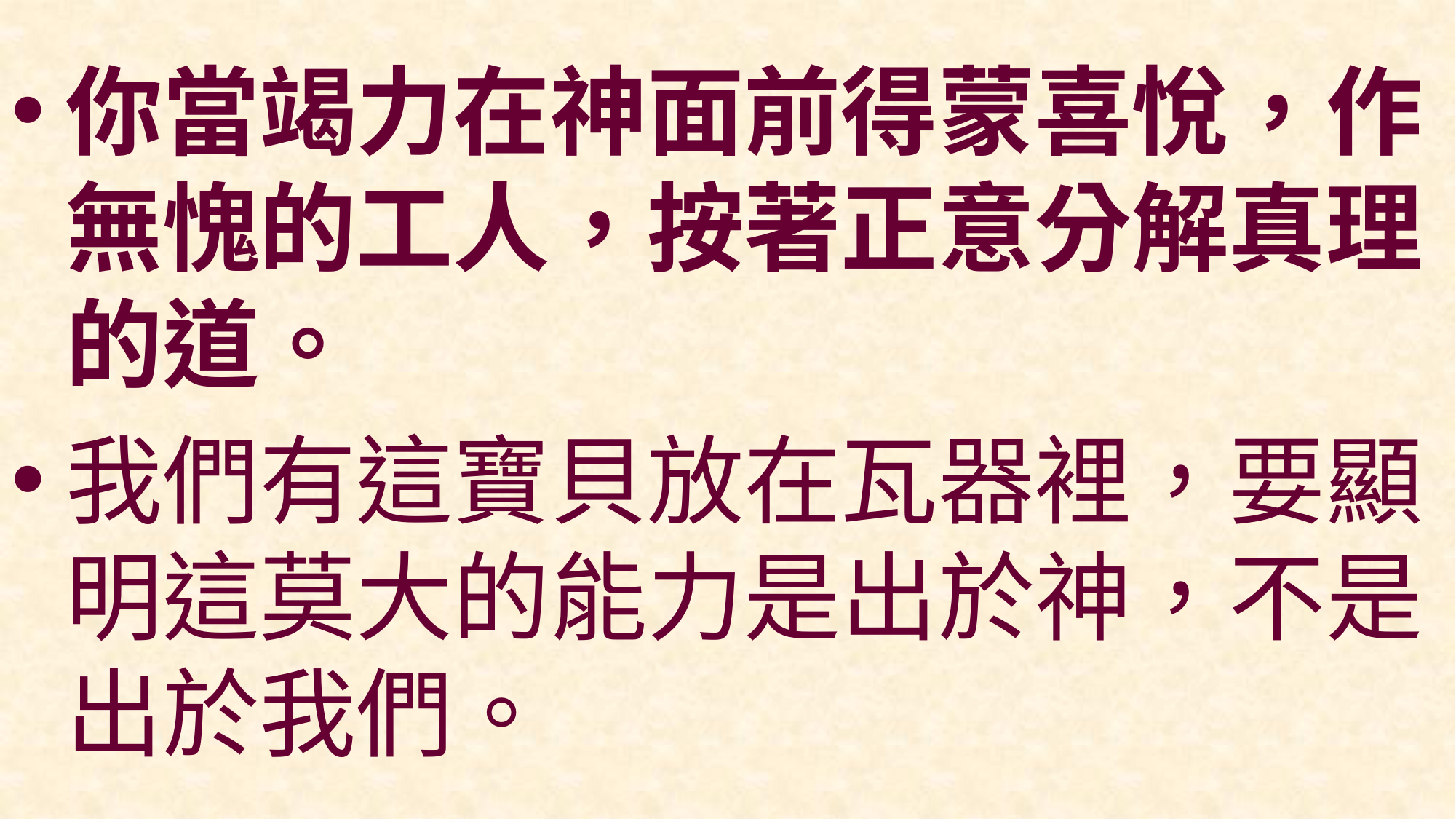

你當竭力在神面前得蒙喜悅，作無愧的工人，按著正意分解真理的道。
我們有這寶貝放在瓦器裡，要顯明這莫大的能力是出於神，不是出於我們。